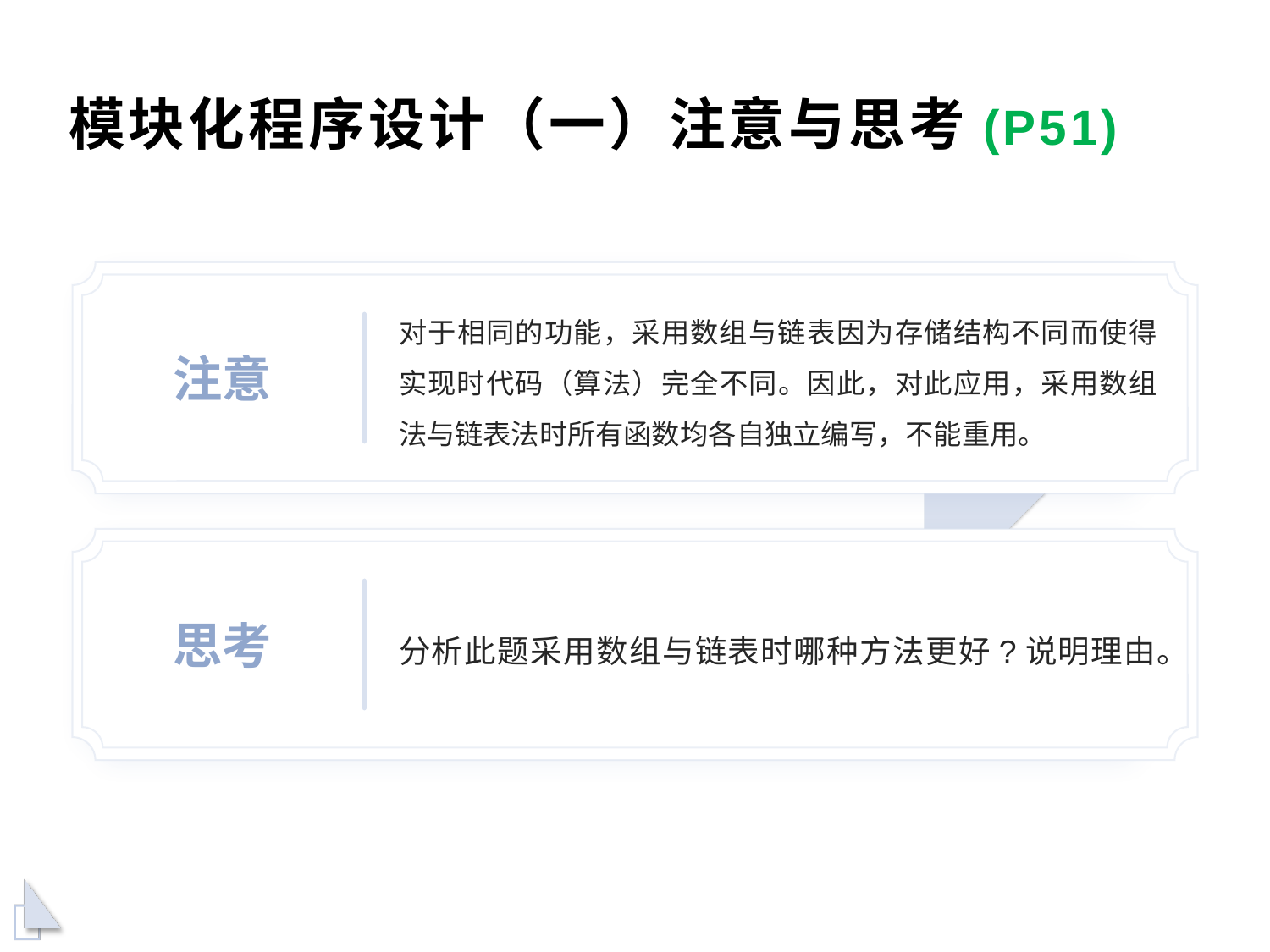

模块化程序设计（一）注意与思考(P51)

对于相同的功能，采用数组与链表因为存储结构不同而使得实现时代码（算法）完全不同。因此，对此应用，采用数组法与链表法时所有函数均各自独立编写，不能重用。
注意

分析此题采用数组与链表时哪种方法更好?说明理由。
思考
17